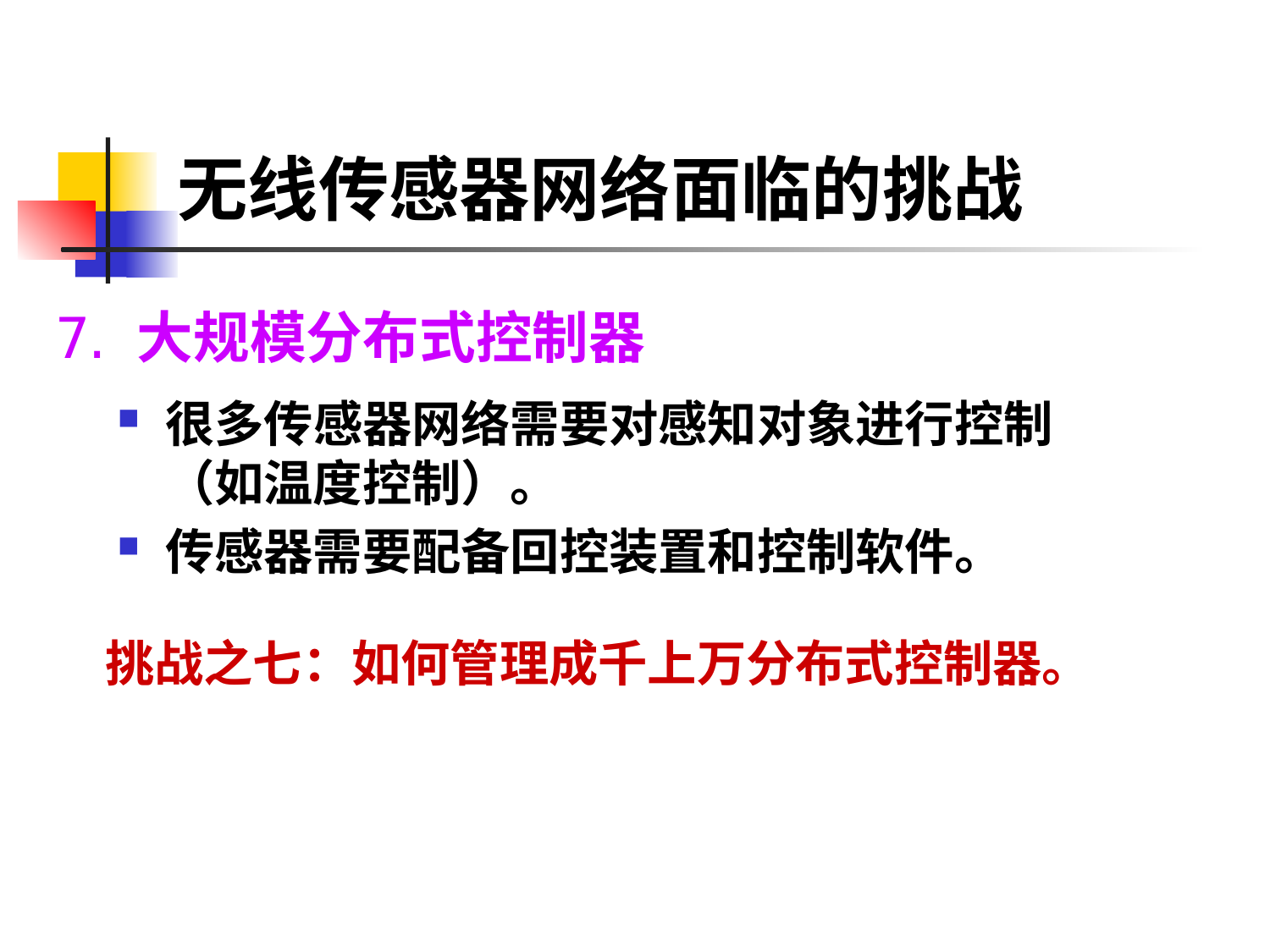

# 无线传感器网络面临的挑战
7. 大规模分布式控制器
很多传感器网络需要对感知对象进行控制（如温度控制）。
传感器需要配备回控装置和控制软件。
	挑战之七：如何管理成千上万分布式控制器。